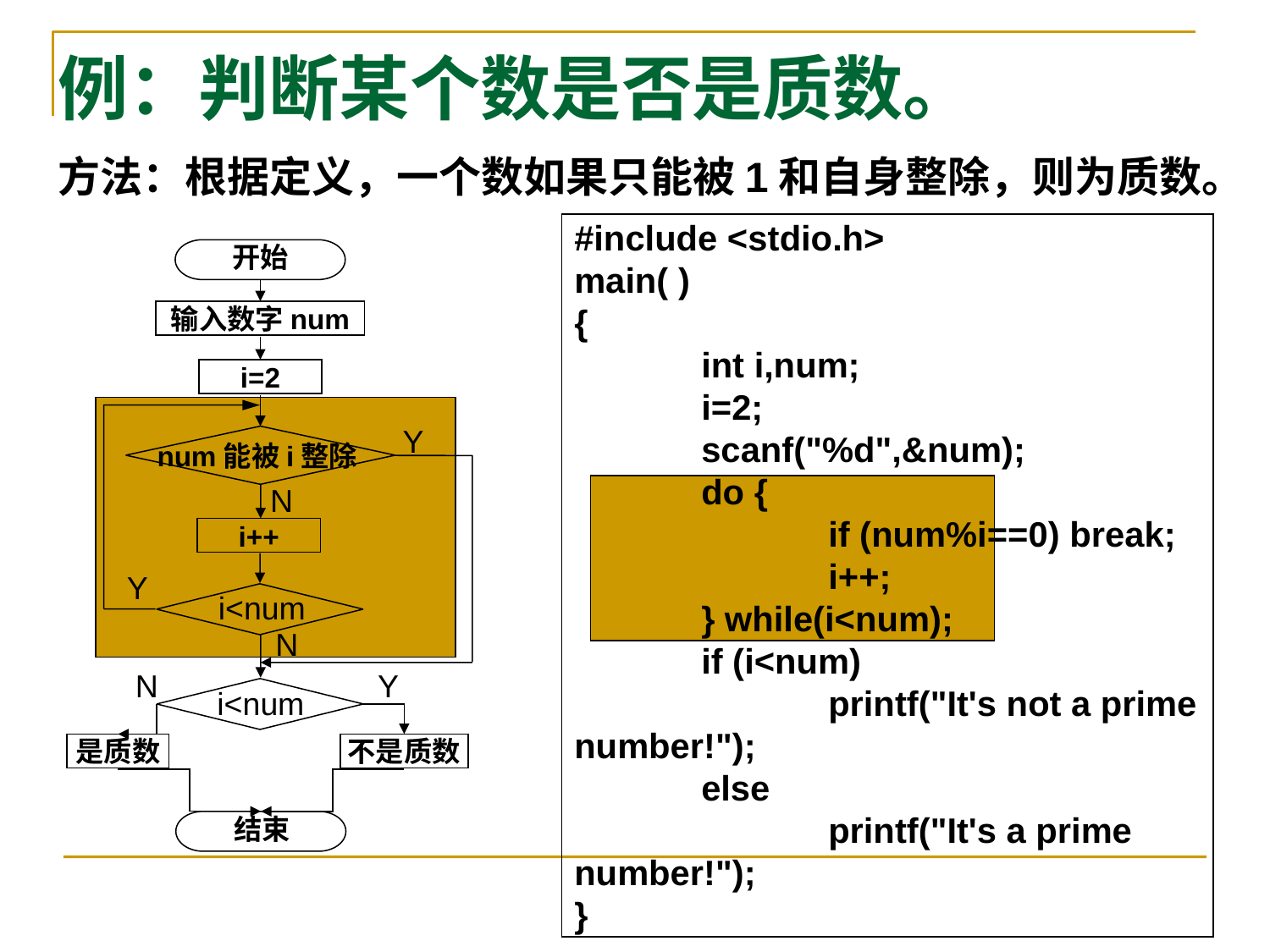

例：判断某个数是否是质数。
方法：根据定义，一个数如果只能被1和自身整除，则为质数。
#include <stdio.h>
main( )
{
	int i,num;
	i=2;
	scanf("%d",&num);
	do {
		if (num%i==0) break;
		i++;
	} while(i<num);
	if (i<num)
		printf("It's not a prime number!");
	else
		printf("It's a prime number!");
}

开始
输入数字num
i=2

Y

num能被i整除

N

i++

Y
i<num

N

N
Y
i<num

是质数
不是质数
结束